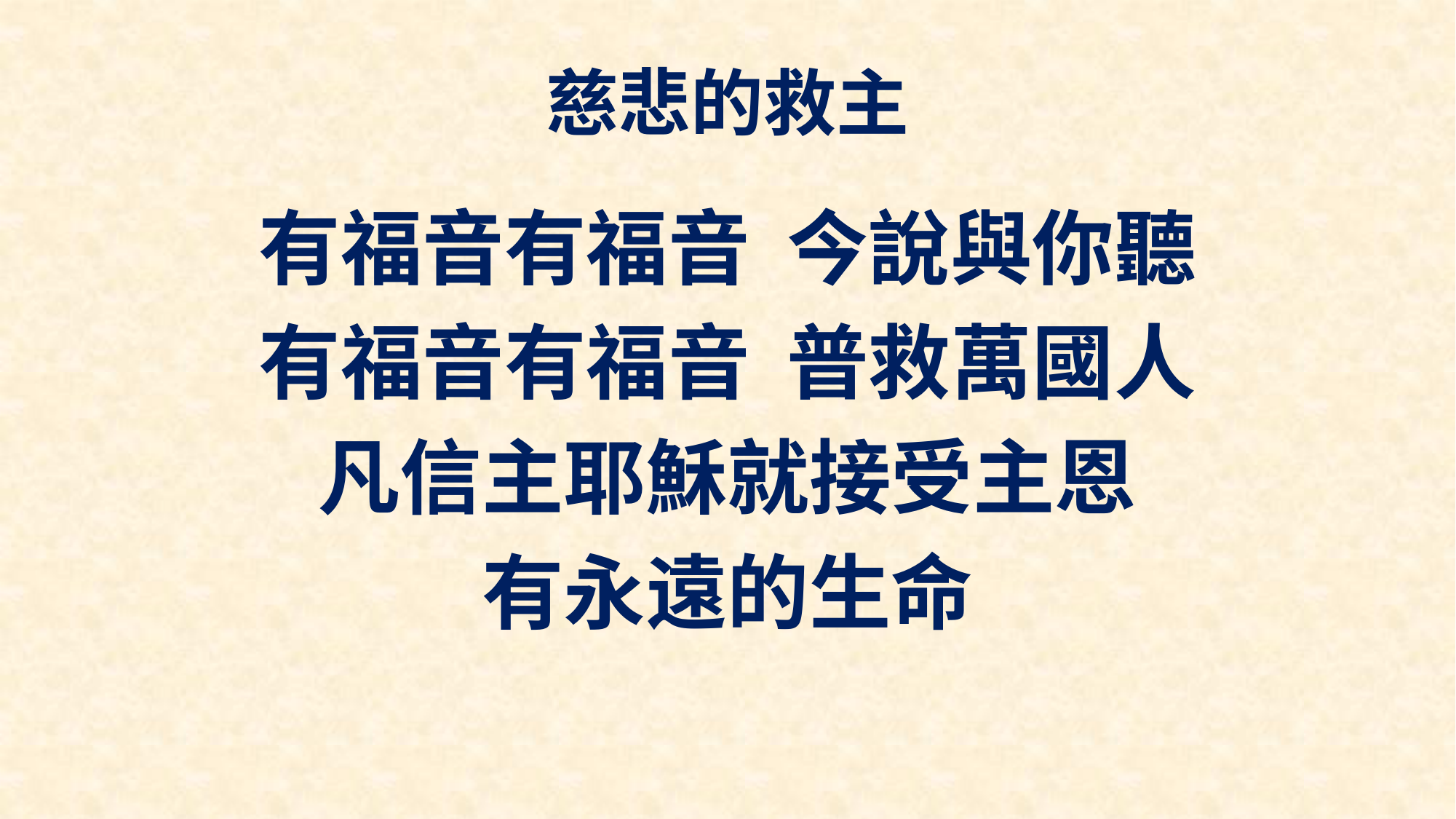

# 慈悲的救主
有福音有福音  今說與你聽
有福音有福音  普救萬國人
凡信主耶穌就接受主恩
有永遠的生命